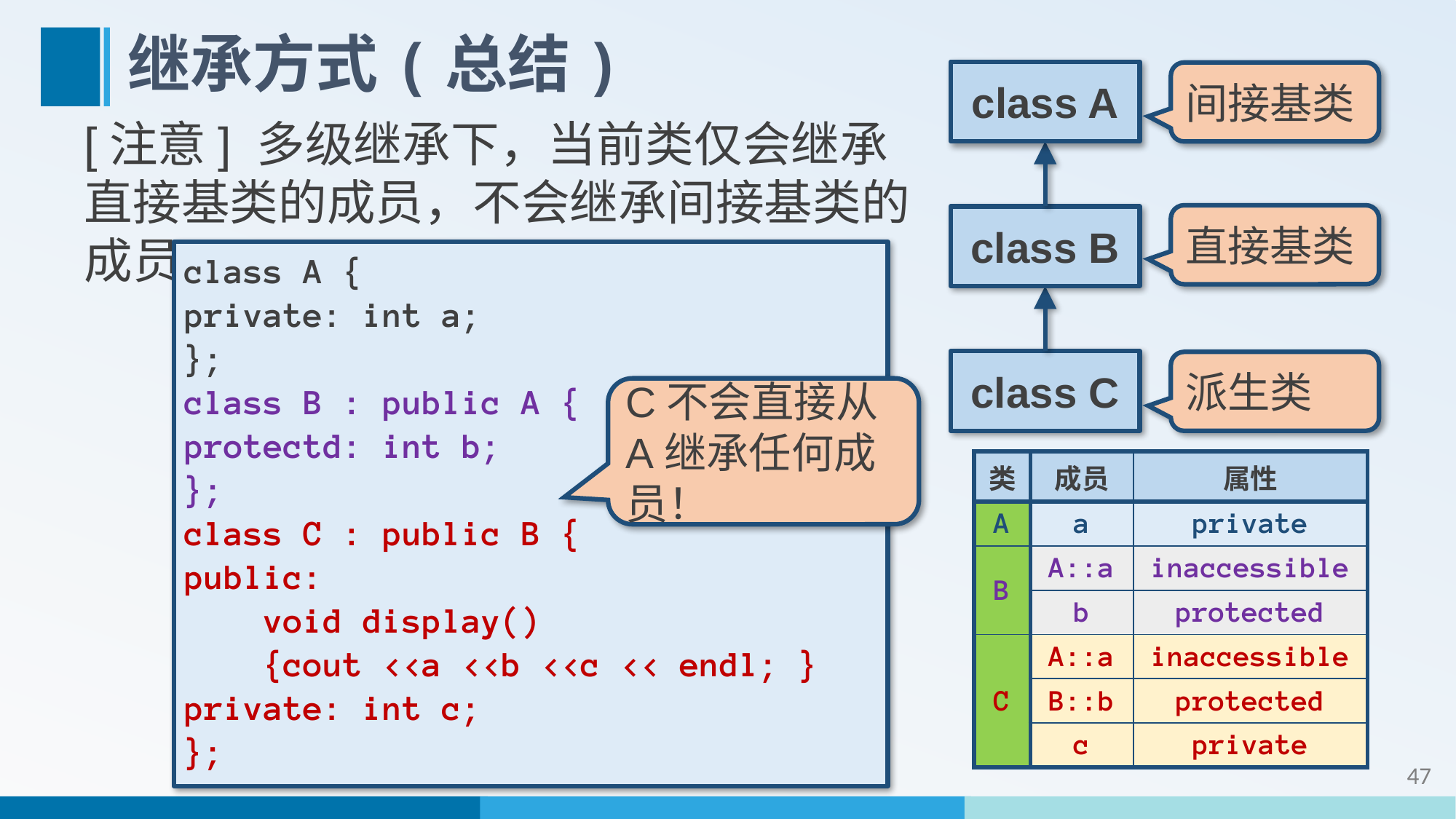

# 继承方式(总结)
class A
间接基类
[注意] 多级继承下，当前类仅会继承直接基类的成员，不会继承间接基类的成员。
直接基类
class B
class A {
private: int a;
};
class B : public A {
protectd: int b;
};
class C : public B {
public:
    void display()
    {cout <<a <<b <<c << endl; }
private: int c;
};
class C
派生类
C不会直接从A继承任何成员！
| 类 | 成员 | 属性 |
| --- | --- | --- |
| A | a | private |
| B | A::a | inaccessible |
|  | b | protected |
| C | A::a | inaccessible |
|  | B::b | protected |
|  | c | private |